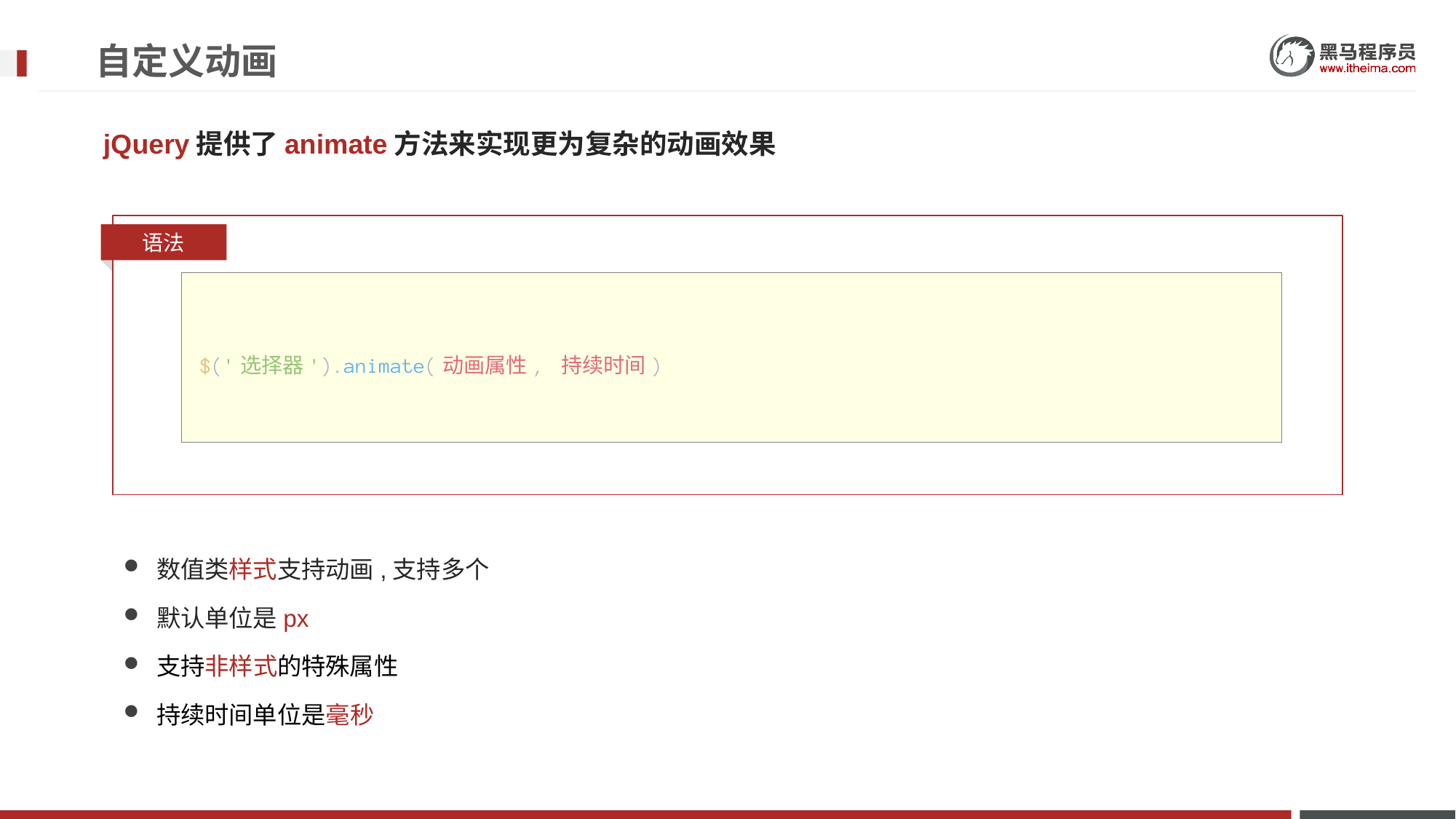

# 自定义动画
 jQuery提供了animate方法来实现更为复杂的动画效果

语法

      $('选择器').animate(动画属性, 持续时间)
数值类样式支持动画,支持多个
默认单位是px
支持非样式的特殊属性
持续时间单位是毫秒